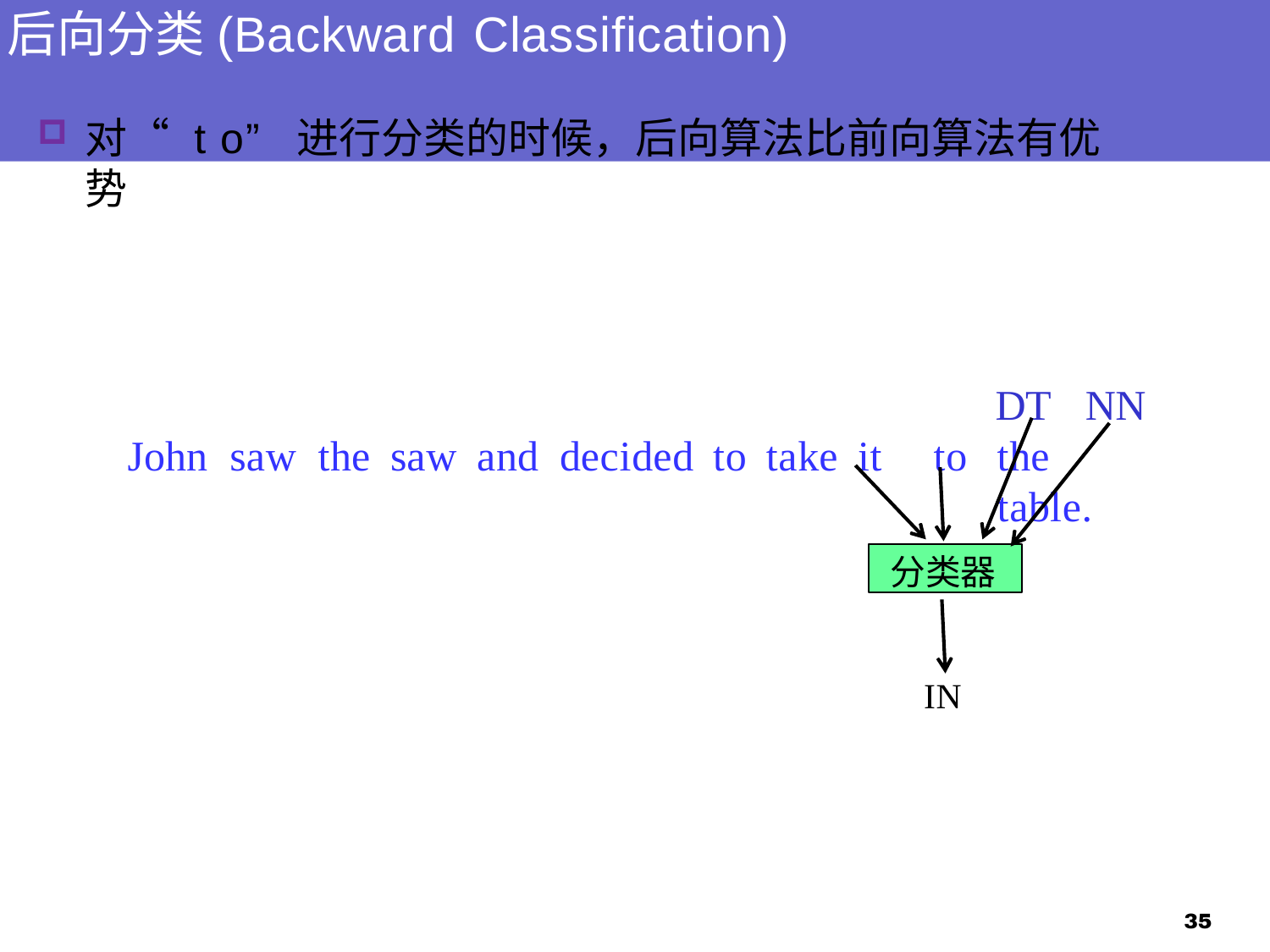

# 后向分类(Backward Classification)
对“to”进行分类的时候，后向算法比前向算法有优势
DT	NN
the	table.

John	saw	the	saw	and	decided	to	take	it	to

分类器

IN
35